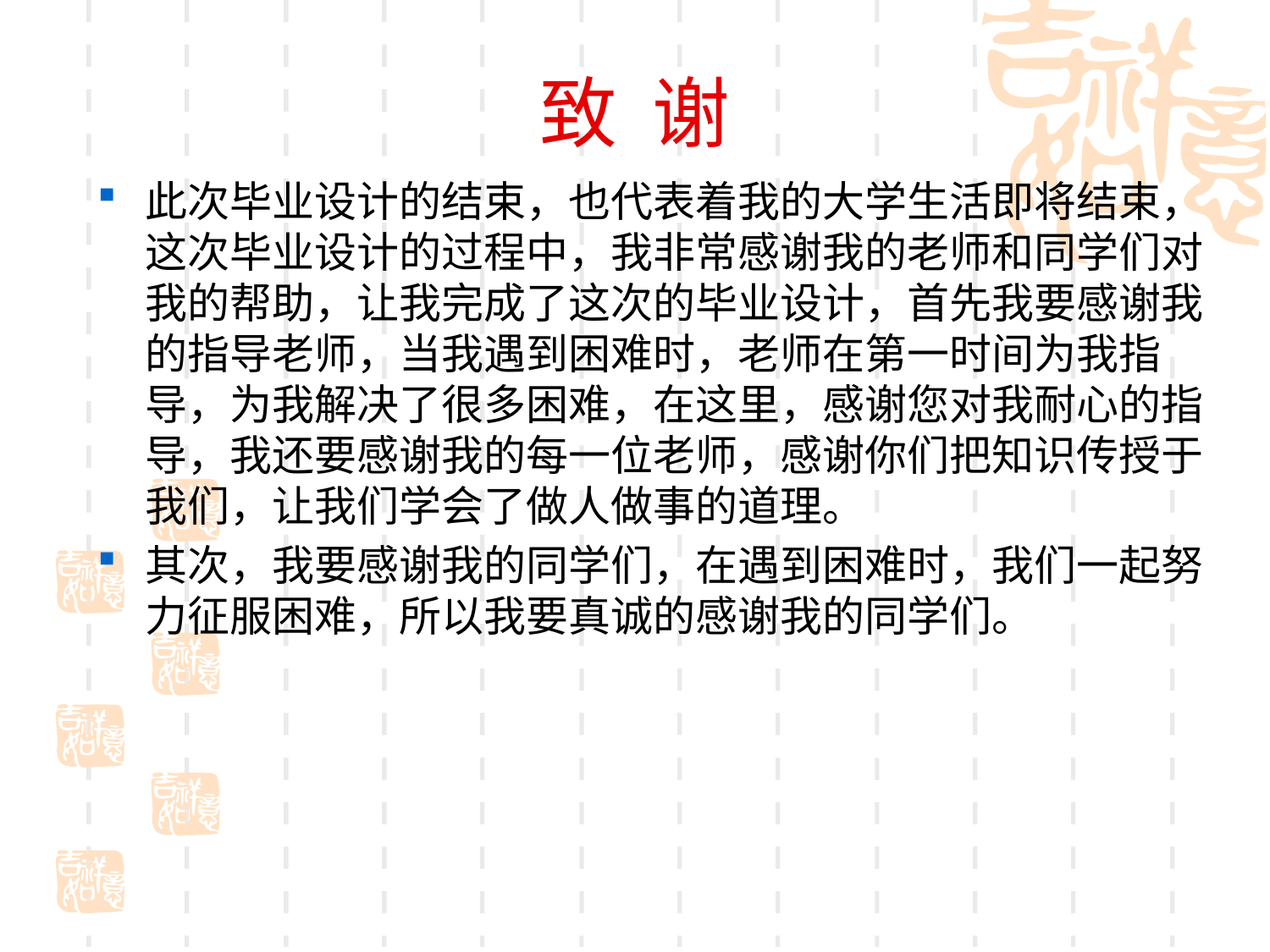

# 致  谢
此次毕业设计的结束，也代表着我的大学生活即将结束，这次毕业设计的过程中，我非常感谢我的老师和同学们对我的帮助，让我完成了这次的毕业设计，首先我要感谢我的指导老师，当我遇到困难时，老师在第一时间为我指导，为我解决了很多困难，在这里，感谢您对我耐心的指导，我还要感谢我的每一位老师，感谢你们把知识传授于我们，让我们学会了做人做事的道理。
其次，我要感谢我的同学们，在遇到困难时，我们一起努力征服困难，所以我要真诚的感谢我的同学们。